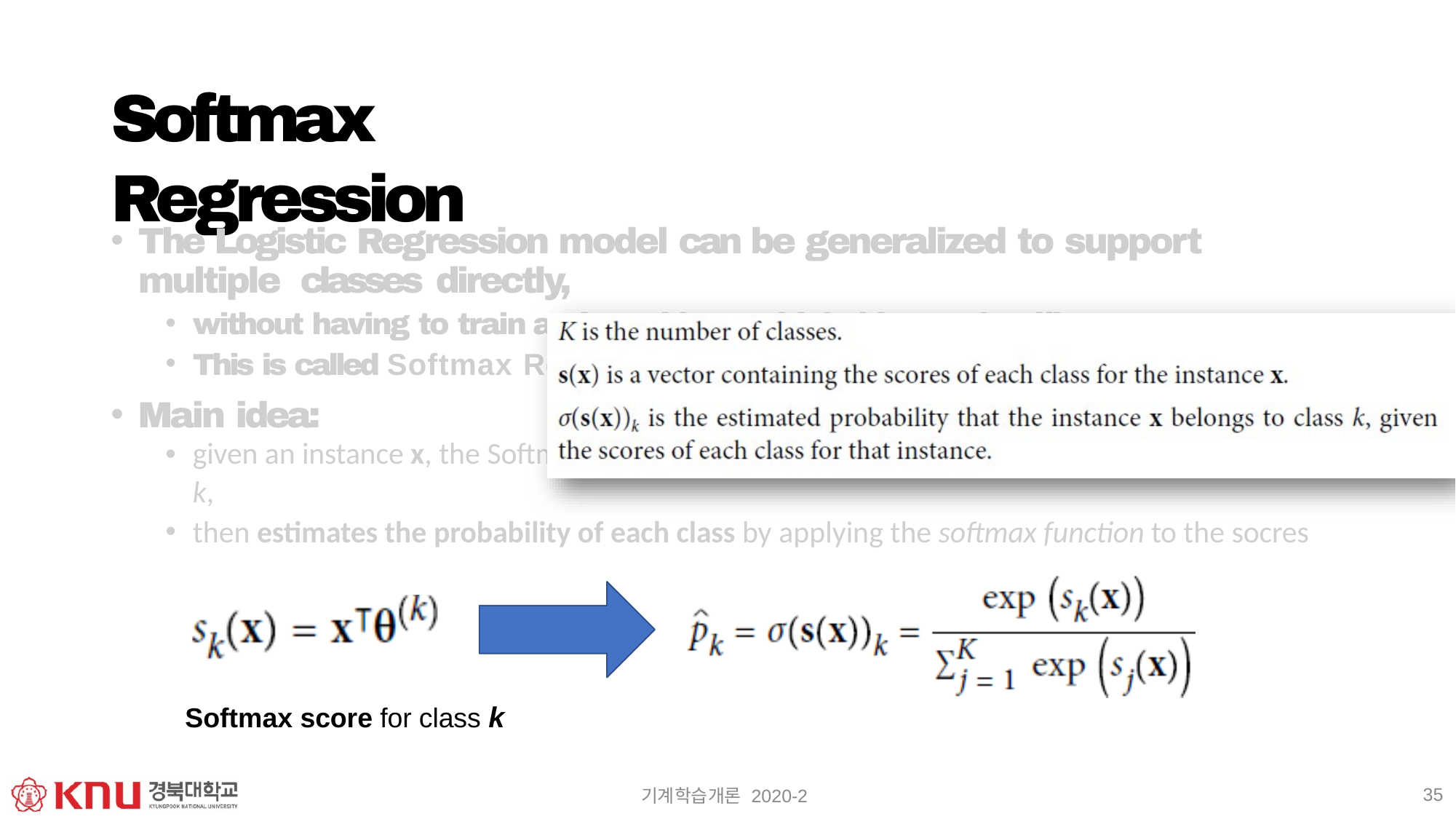

# Softmax Regression
The Logistic Regression model can be generalized to support multiple  classes directly,
without having to train and combine multiple binary classifiers.
This is called Softmax Regression.
Main idea:
given an instance x, the Softmax Regression model first computes a score sk(x) for each class
k,
then estimates the probability of each class by applying the softmax function to the socres

Softmax score for class k
35
기계학습개론 2020-2